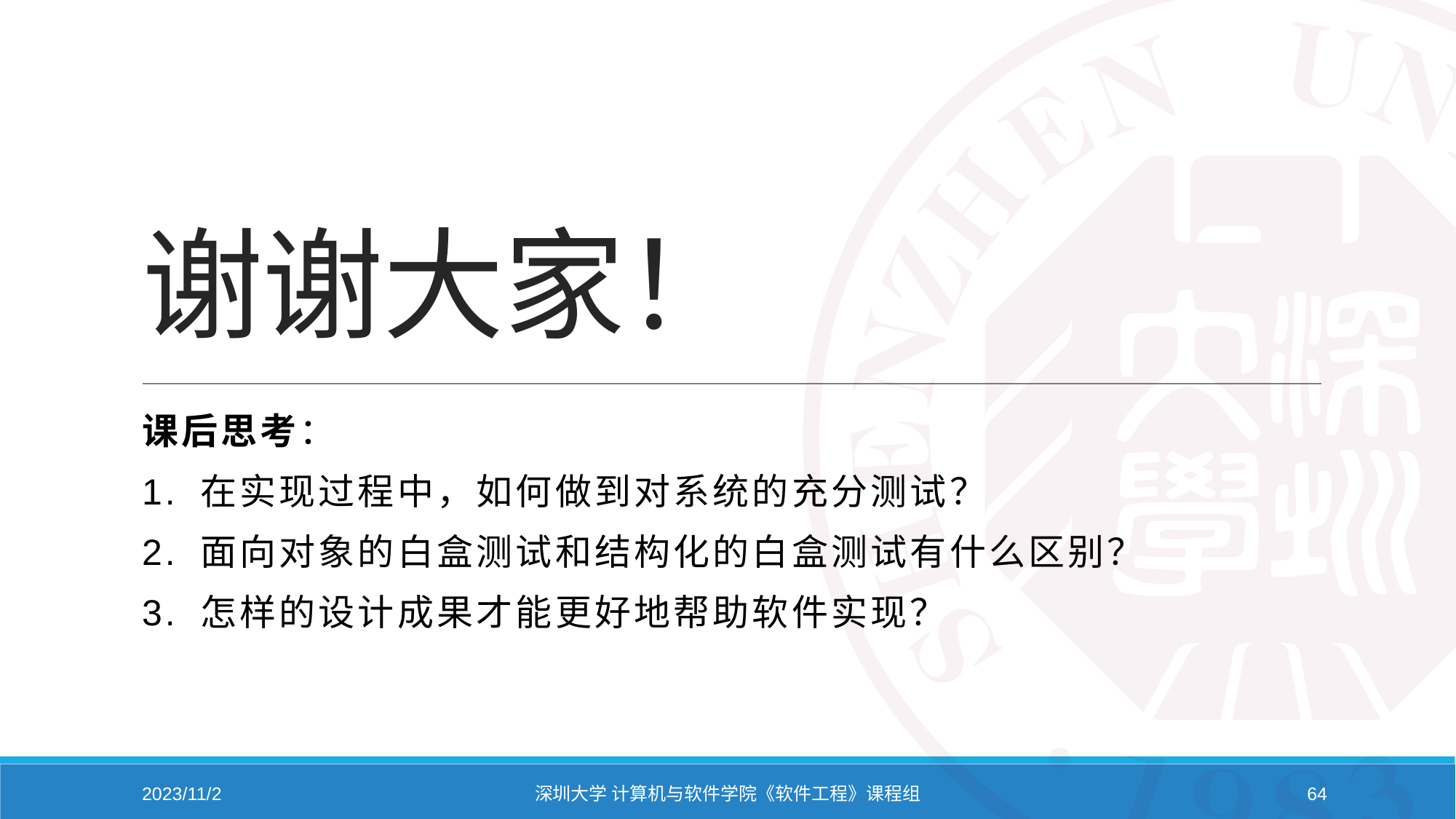

# 谢谢大家！
课后思考：
1. 在实现过程中，如何做到对系统的充分测试？
2. 面向对象的白盒测试和结构化的白盒测试有什么区别？
3. 怎样的设计成果才能更好地帮助软件实现？
2023/11/2
深圳大学 计算机与软件学院《软件工程》课程组
64